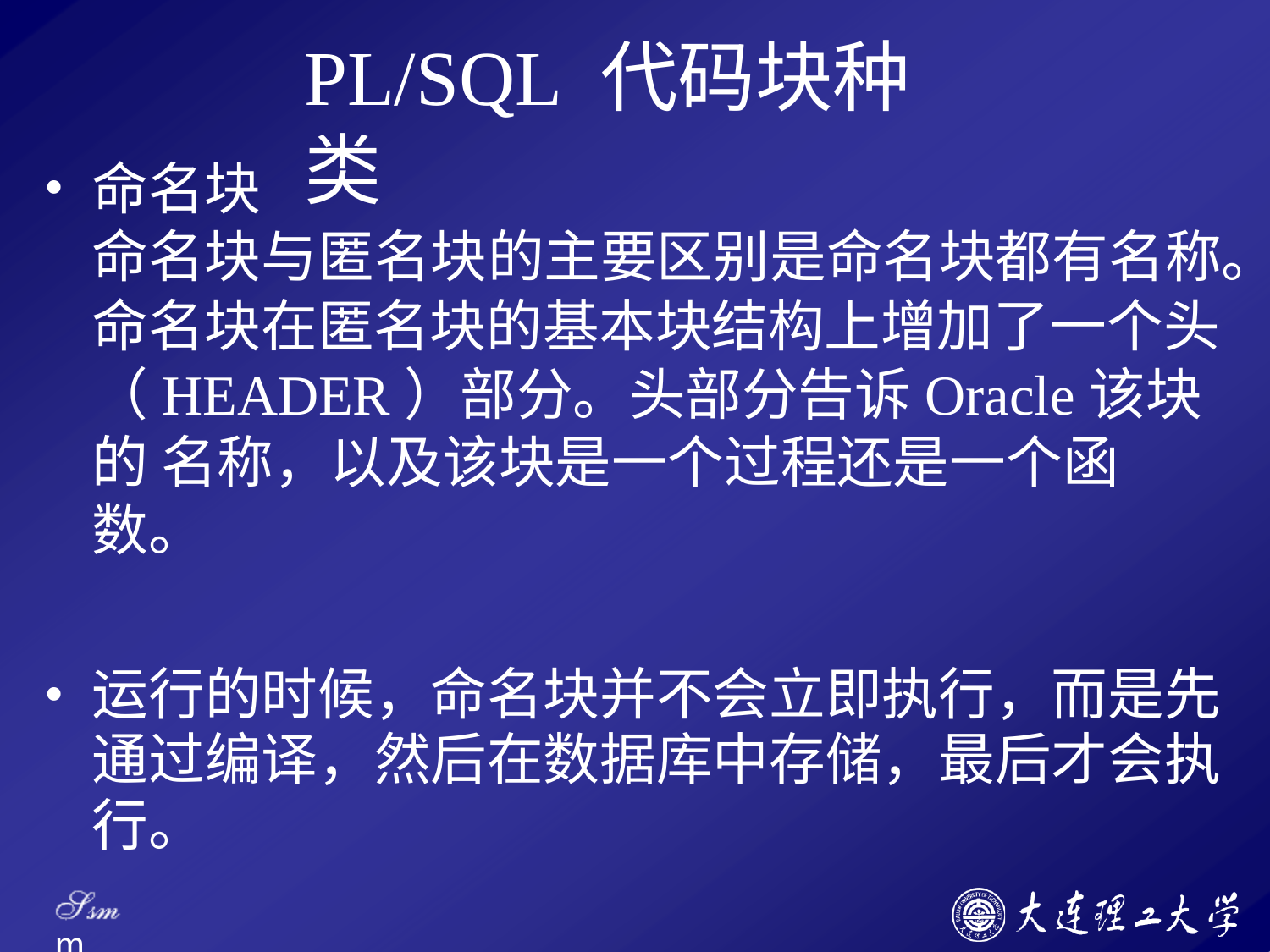

# PL/SQL 代码块种类
命名块
命名块与匿名块的主要区别是命名块都有名称。
命名块在匿名块的基本块结构上增加了一个头
（HEADER）部分。头部分告诉Oracle该块的 名称，以及该块是一个过程还是一个函数。

运行的时候，命名块并不会立即执行，而是先 通过编译，然后在数据库中存储，最后才会执 行。

Ssm